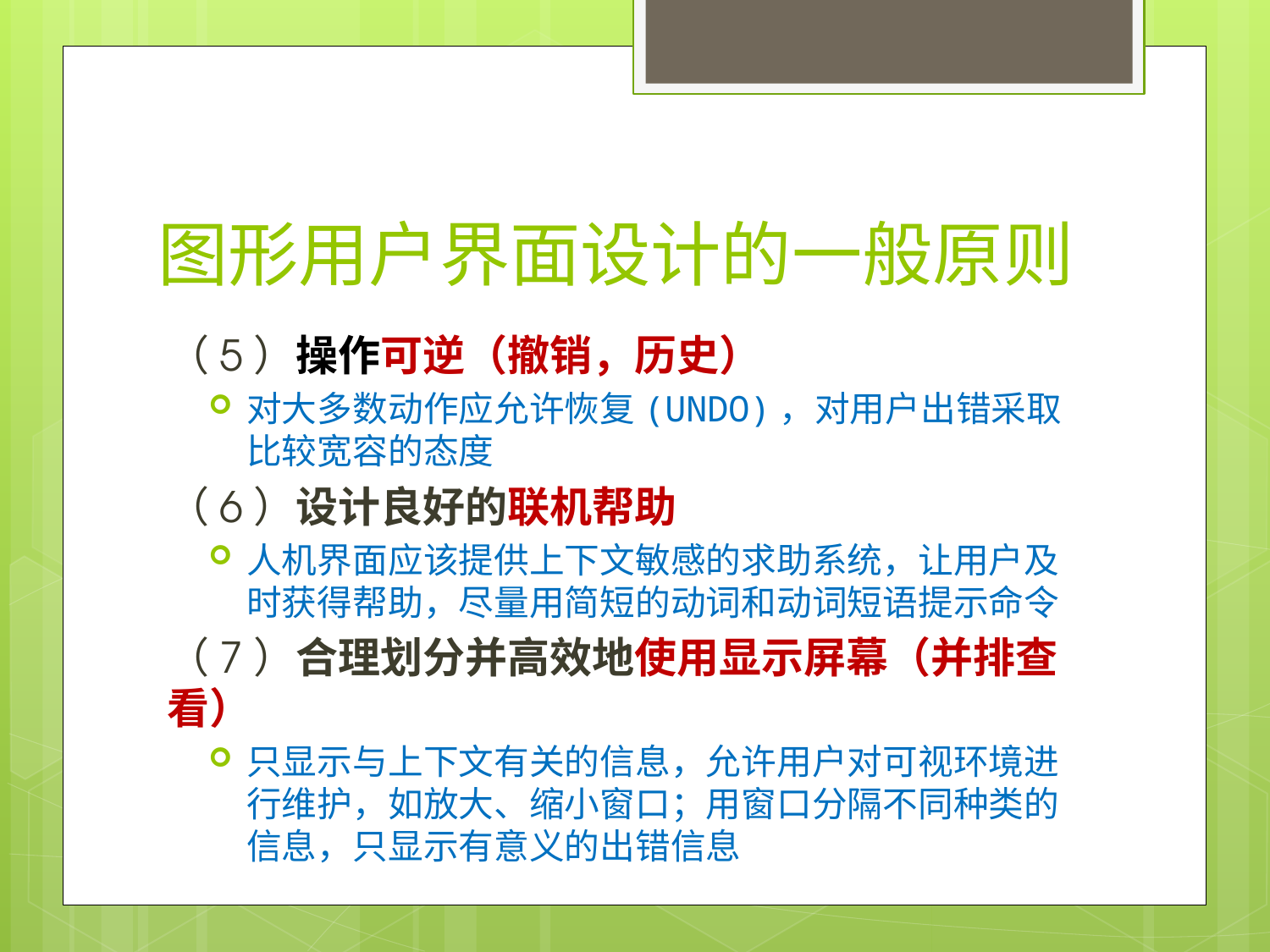

# 图形用户界面设计的一般原则
（5）操作可逆（撤销，历史）
对大多数动作应允许恢复(UNDO)，对用户出错采取比较宽容的态度
（6）设计良好的联机帮助
人机界面应该提供上下文敏感的求助系统，让用户及时获得帮助，尽量用简短的动词和动词短语提示命令
（7）合理划分并高效地使用显示屏幕（并排查看）
只显示与上下文有关的信息，允许用户对可视环境进行维护，如放大、缩小窗口；用窗口分隔不同种类的信息，只显示有意义的出错信息